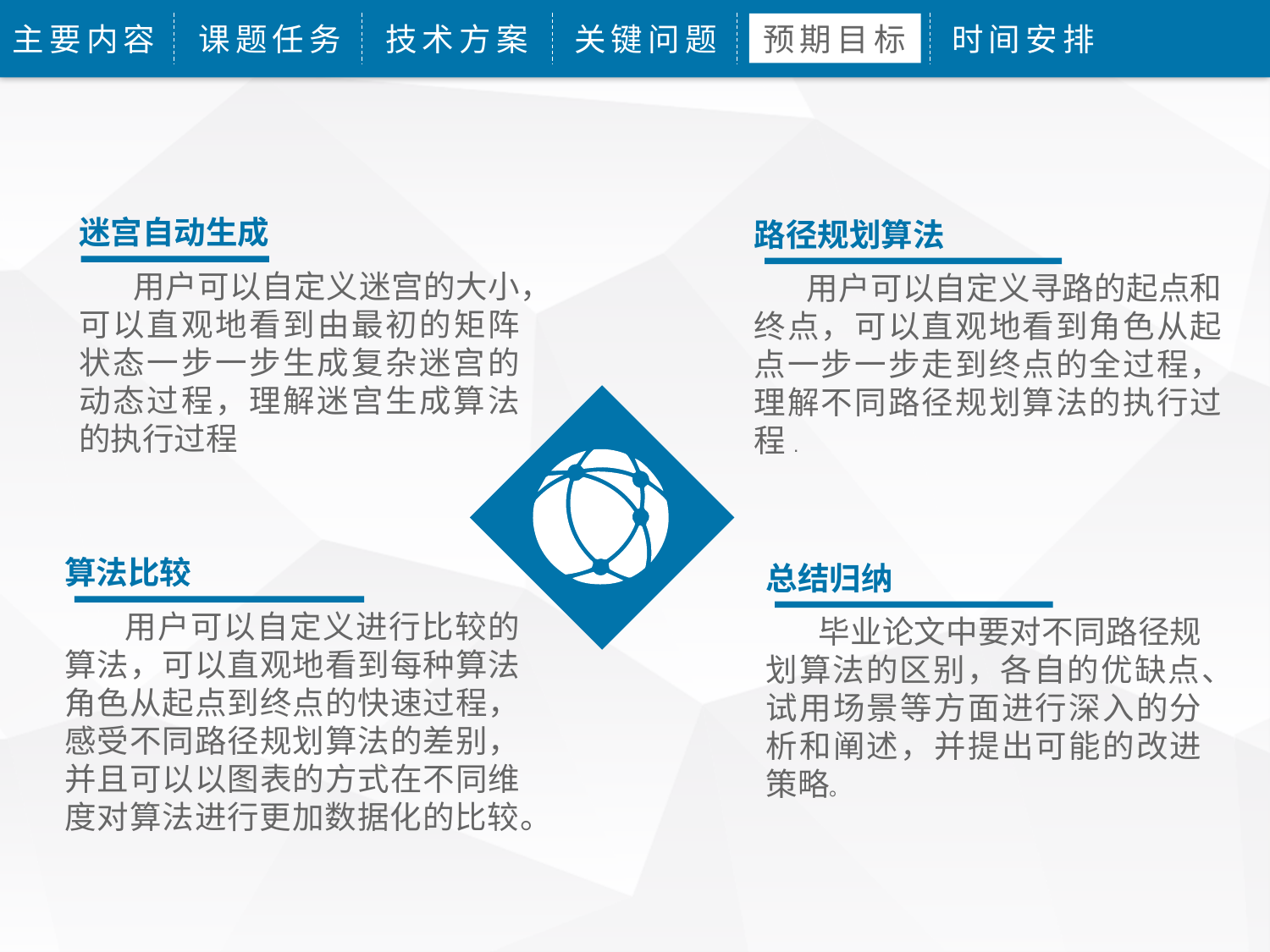

主要内容
课题任务
技术方案
关键问题
预期目标
时间安排

迷宫自动生成

      用户可以自定义迷宫的大小，可以直观地看到由最初的矩阵状态一步一步生成复杂迷宫的动态过程，理解迷宫生成算法的执行过程
路径规划算法

      用户可以自定义寻路的起点和终点，可以直观地看到角色从起点一步一步走到终点的全过程，理解不同路径规划算法的执行过程.

算法比较

      用户可以自定义进行比较的算法，可以直观地看到每种算法角色从起点到终点的快速过程，感受不同路径规划算法的差别，并且可以以图表的方式在不同维度对算法进行更加数据化的比较。
总结归纳

      毕业论文中要对不同路径规划算法的区别，各自的优缺点、试用场景等方面进行深入的分析和阐述，并提出可能的改进策略。